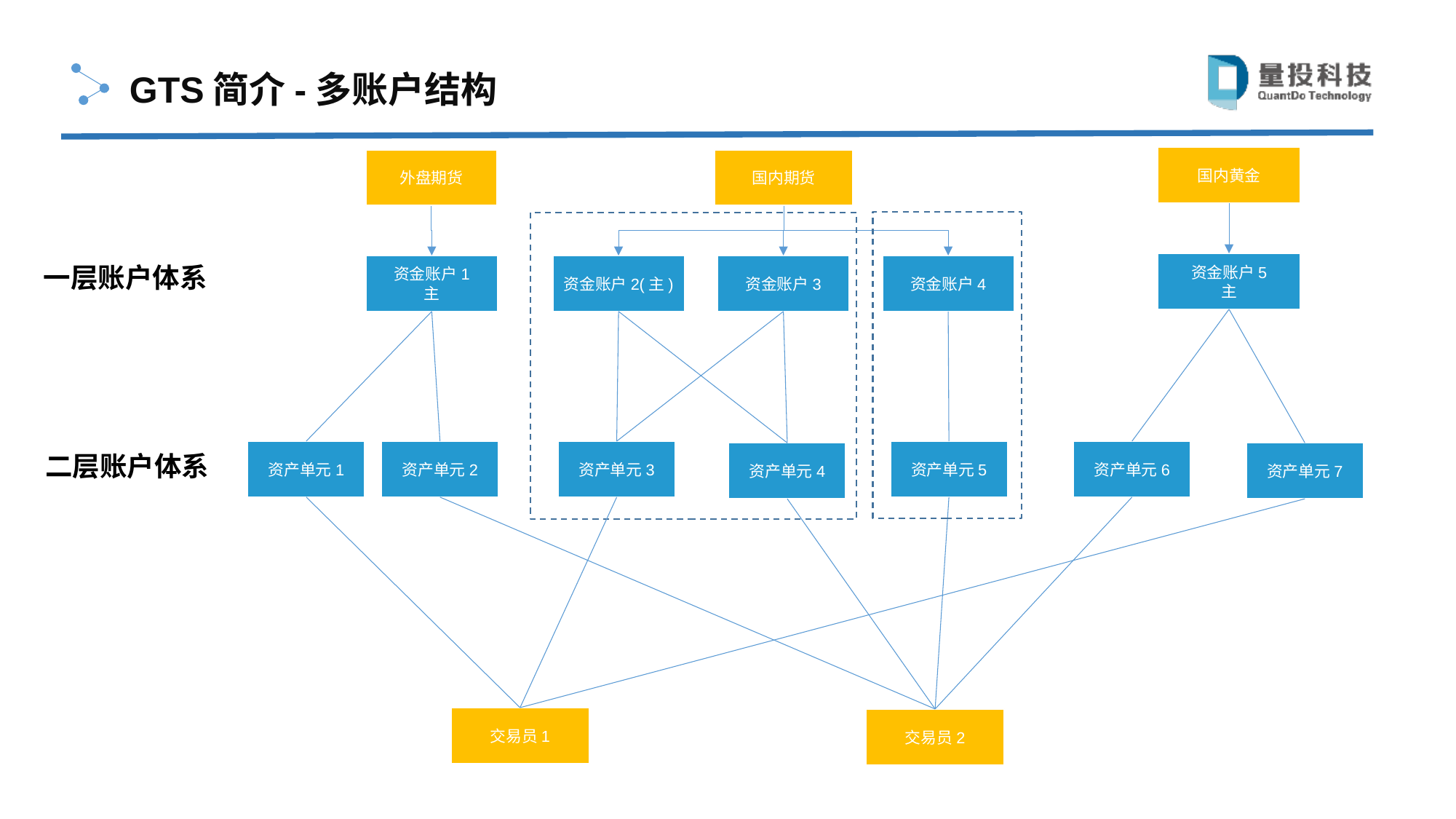

GTS简介-多账户结构
国内黄金
国内期货
外盘期货

资金账户5
主
一层账户体系
资金账户1
主
资金账户2(主)
资金账户3
资金账户4
资产单元1
资产单元2
资产单元3
资产单元5
资产单元6
资产单元4
资产单元7
二层账户体系
交易员1
交易员2